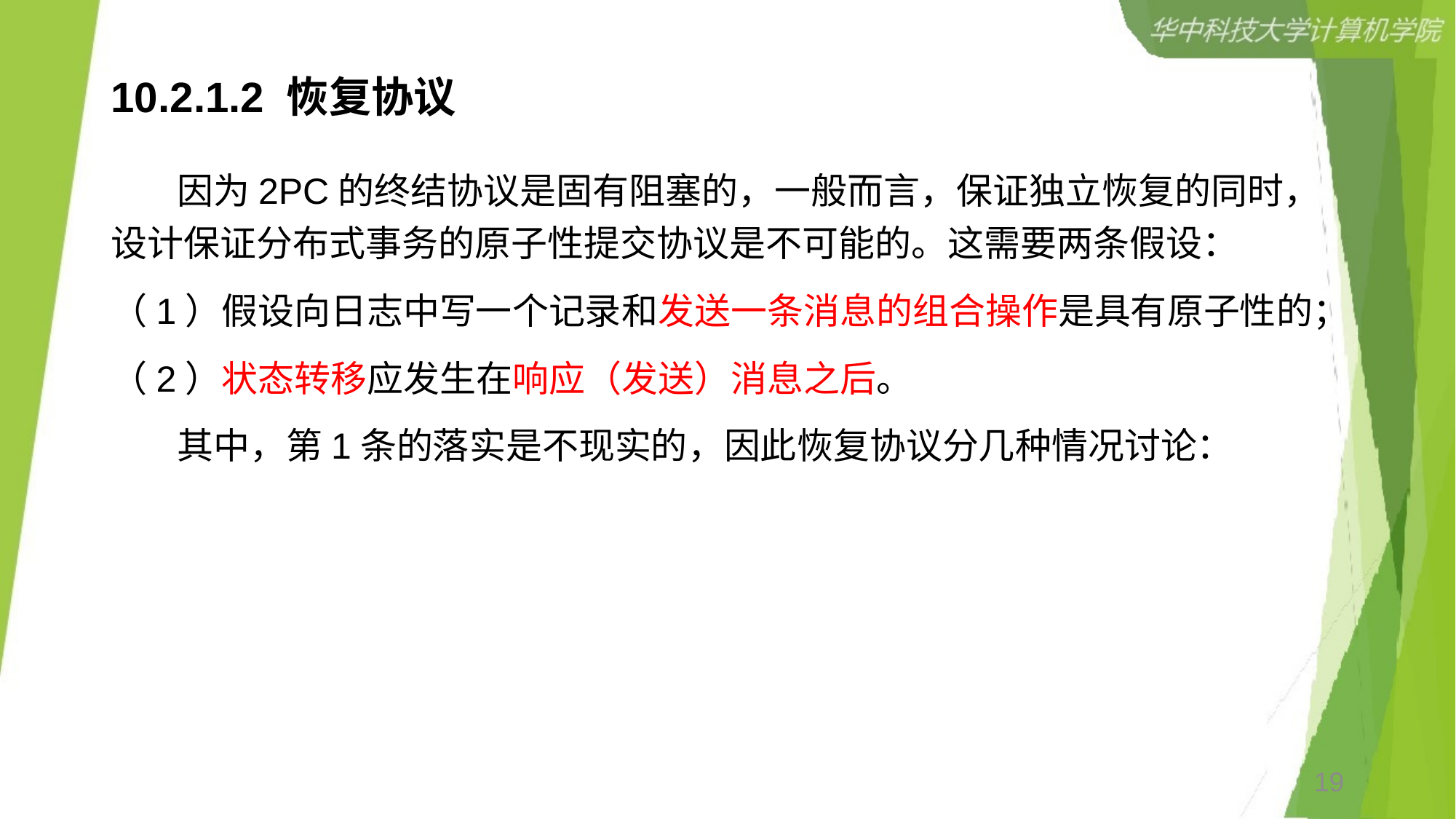

# 10.2.1.2 恢复协议
       因为2PC的终结协议是固有阻塞的，一般而言，保证独立恢复的同时，设计保证分布式事务的原子性提交协议是不可能的。这需要两条假设：
（1）假设向日志中写一个记录和发送一条消息的组合操作是具有原子性的；
（2）状态转移应发生在响应（发送）消息之后。
       其中，第1条的落实是不现实的，因此恢复协议分几种情况讨论：
19